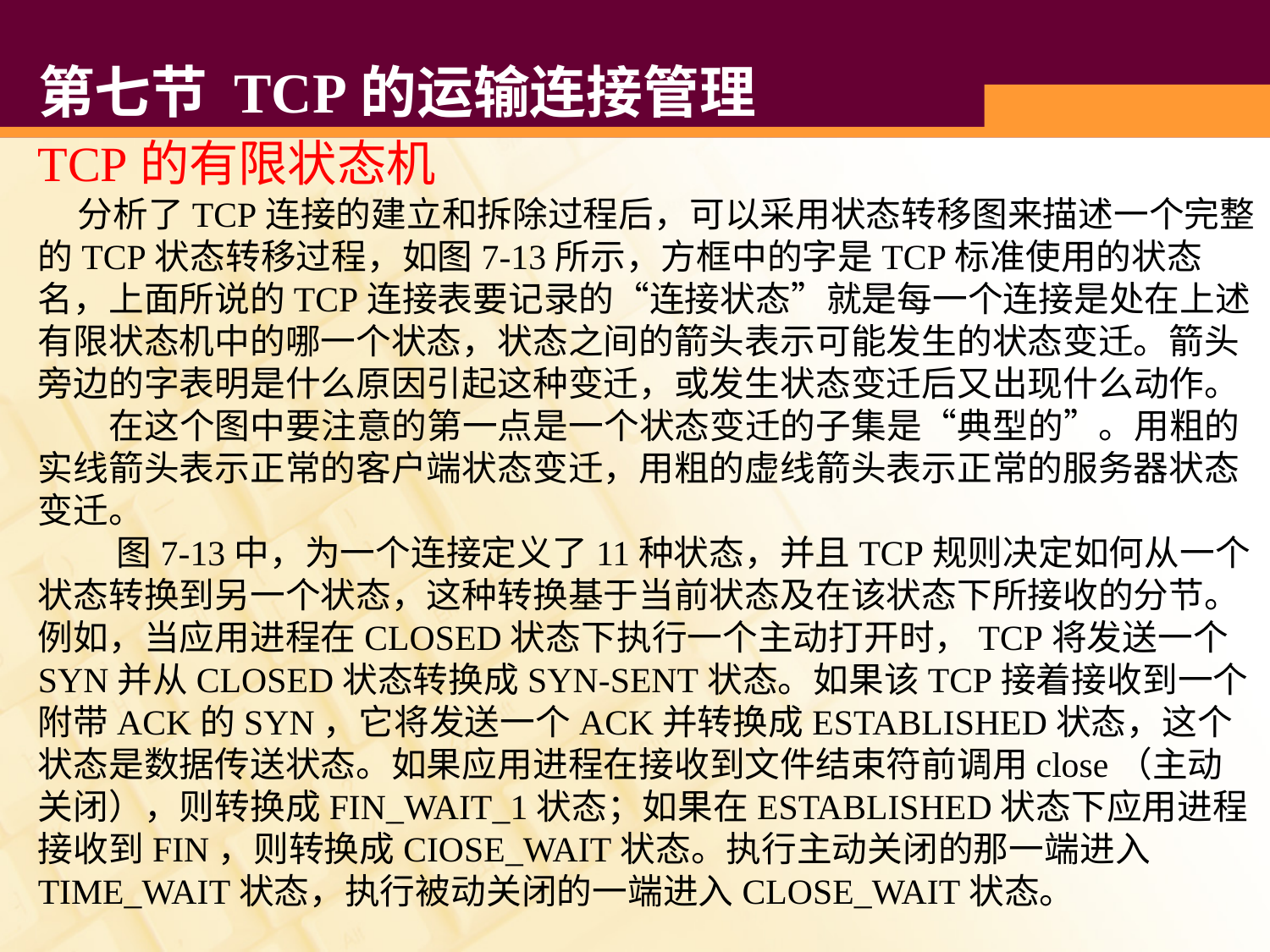

# 第七节 TCP的运输连接管理
TCP的有限状态机
    分析了TCP连接的建立和拆除过程后，可以采用状态转移图来描述一个完整的TCP状态转移过程，如图7-13所示，方框中的字是TCP标准使用的状态名，上面所说的TCP连接表要记录的“连接状态”就是每一个连接是处在上述有限状态机中的哪一个状态，状态之间的箭头表示可能发生的状态变迁。箭头旁边的字表明是什么原因引起这种变迁，或发生状态变迁后又出现什么动作。
        在这个图中要注意的第一点是一个状态变迁的子集是“典型的”。用粗的实线箭头表示正常的客户端状态变迁，用粗的虚线箭头表示正常的服务器状态变迁。
         图7-13中，为一个连接定义了11种状态，并且TCP规则决定如何从一个状态转换到另一个状态，这种转换基于当前状态及在该状态下所接收的分节。例如，当应用进程在CLOSED状态下执行一个主动打开时，TCP将发送一个SYN并从CLOSED状态转换成SYN-SENT状态。如果该TCP接着接收到一个附带ACK的SYN，它将发送一个ACK并转换成ESTABLISHED状态，这个状态是数据传送状态。如果应用进程在接收到文件结束符前调用close（主动关闭），则转换成FIN_WAIT_1状态；如果在ESTABLISHED状态下应用进程接收到FIN，则转换成CIOSE_WAIT状态。执行主动关闭的那一端进入TIME_WAIT状态，执行被动关闭的一端进入CLOSE_WAIT状态。